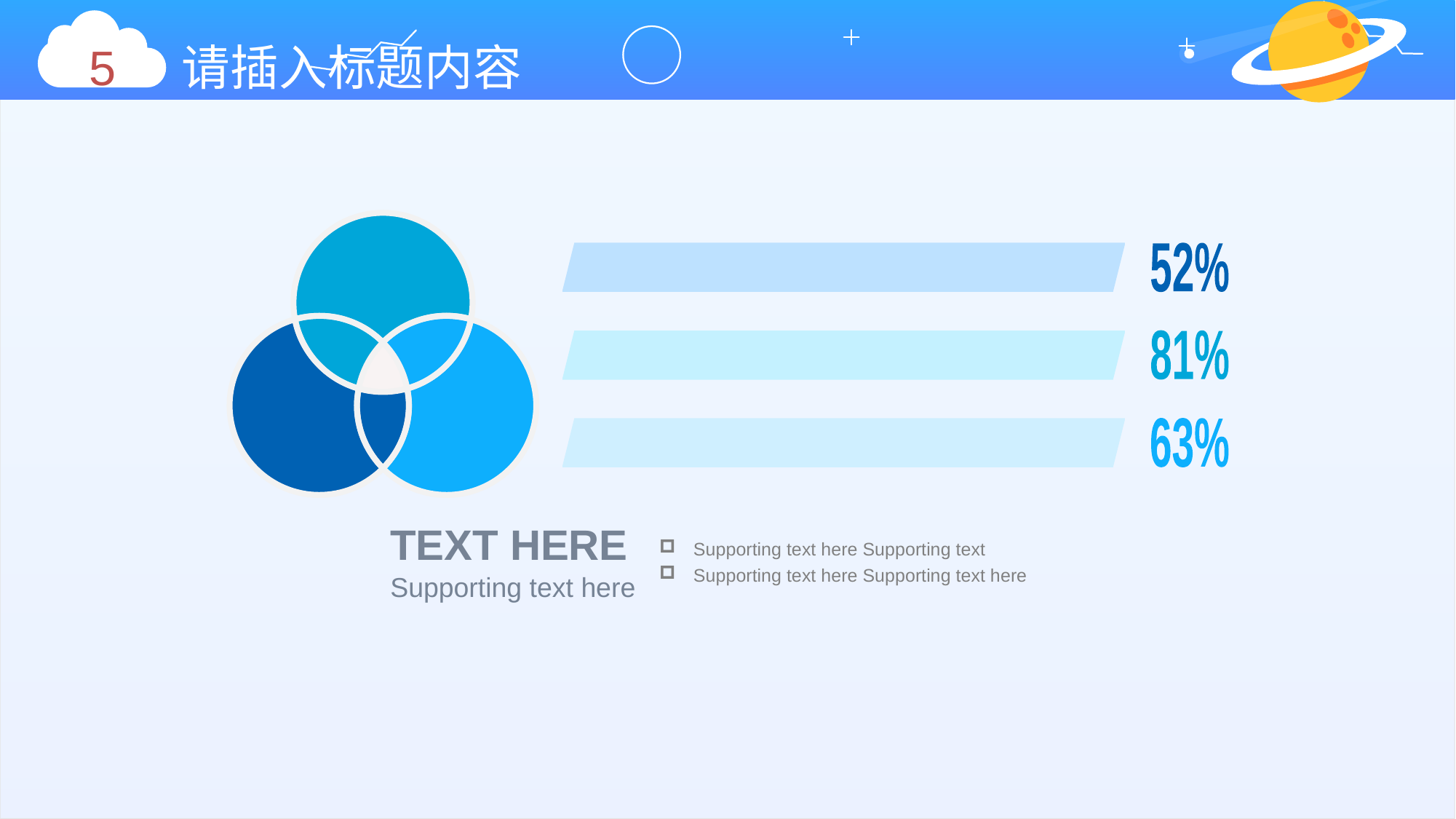

5    请插入标题内容

52%

81%

63%

TEXT HERE
Supporting text here Supporting text
Supporting text here Supporting text here
Supporting text here